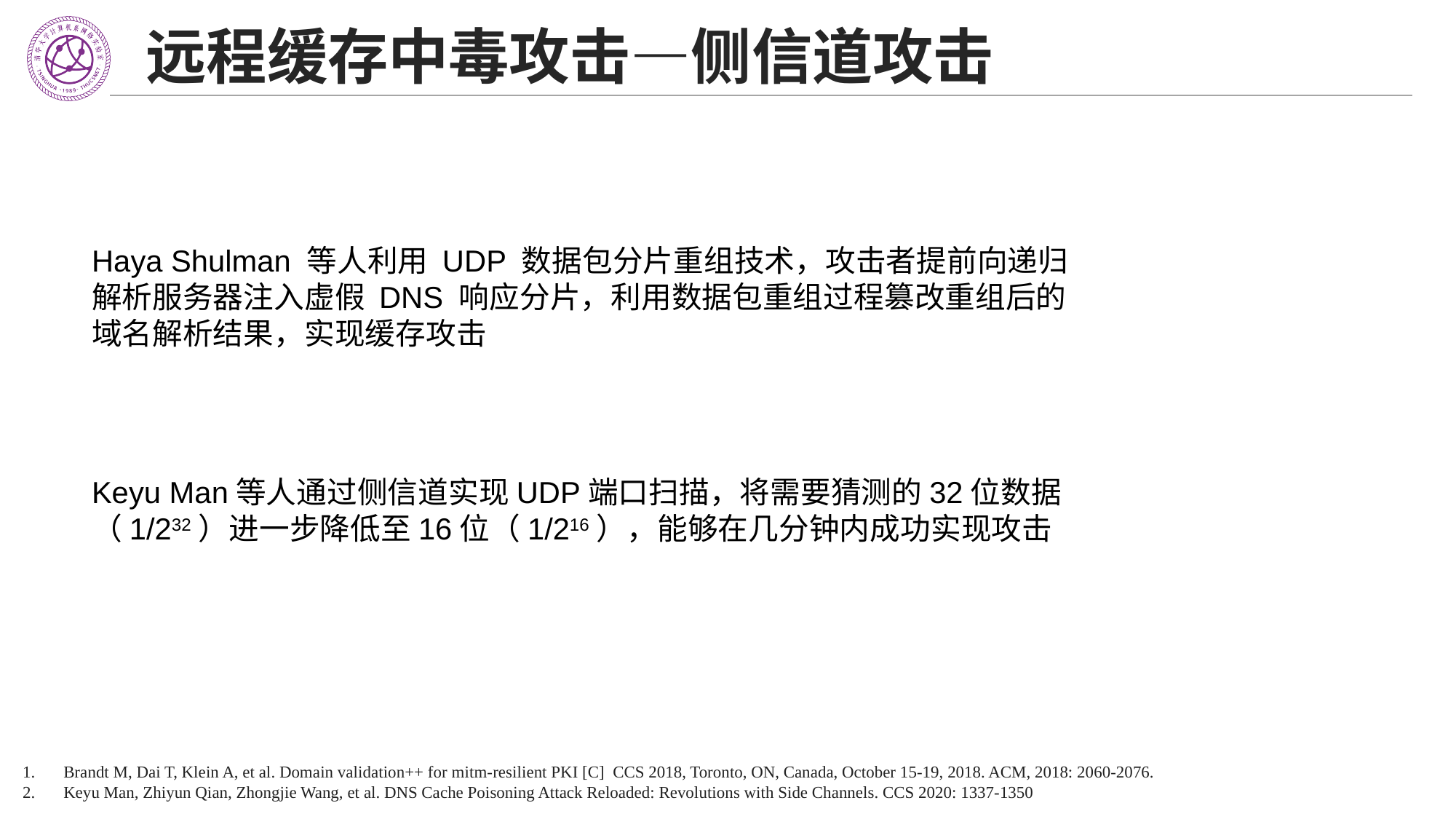

# 远程缓存中毒攻击—侧信道攻击

Haya Shulman 等人利用 UDP 数据包分片重组技术，攻击者提前向递归解析服务器注入虚假 DNS 响应分片，利用数据包重组过程篡改重组后的域名解析结果，实现缓存攻击

Keyu Man等人通过侧信道实现UDP端口扫描，将需要猜测的32位数据（1/232）进一步降低至16位（1/216），能够在几分钟内成功实现攻击
Brandt M, Dai T, Klein A, et al. Domain validation++ for mitm-resilient PKI [C]  CCS 2018, Toronto, ON, Canada, October 15-19, 2018. ACM, 2018: 2060-2076.
Keyu Man, Zhiyun Qian, Zhongjie Wang, et al. DNS Cache Poisoning Attack Reloaded: Revolutions with Side Channels. CCS 2020: 1337-1350